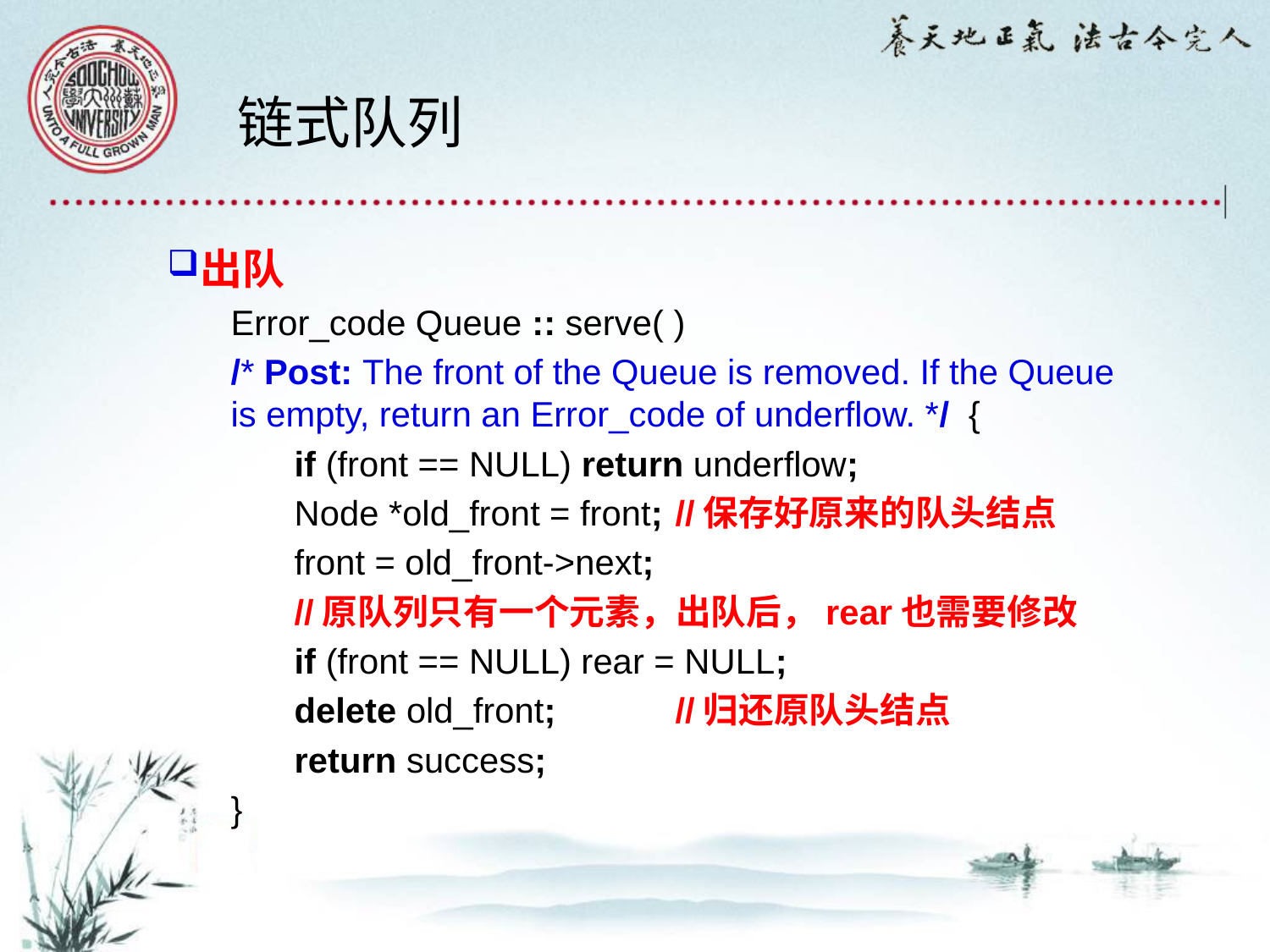

# 链式队列

出队
Error_code Queue :: serve( )
/* Post: The front of the Queue is removed. If the Queue is empty, return an Error_code of underflow. */  {
if (front == NULL) return underflow;
Node *old_front = front;	//保存好原来的队头结点
front = old_front->next;
//原队列只有一个元素，出队后，rear也需要修改
if (front == NULL) rear = NULL;
delete old_front;	//归还原队头结点
return success;
}